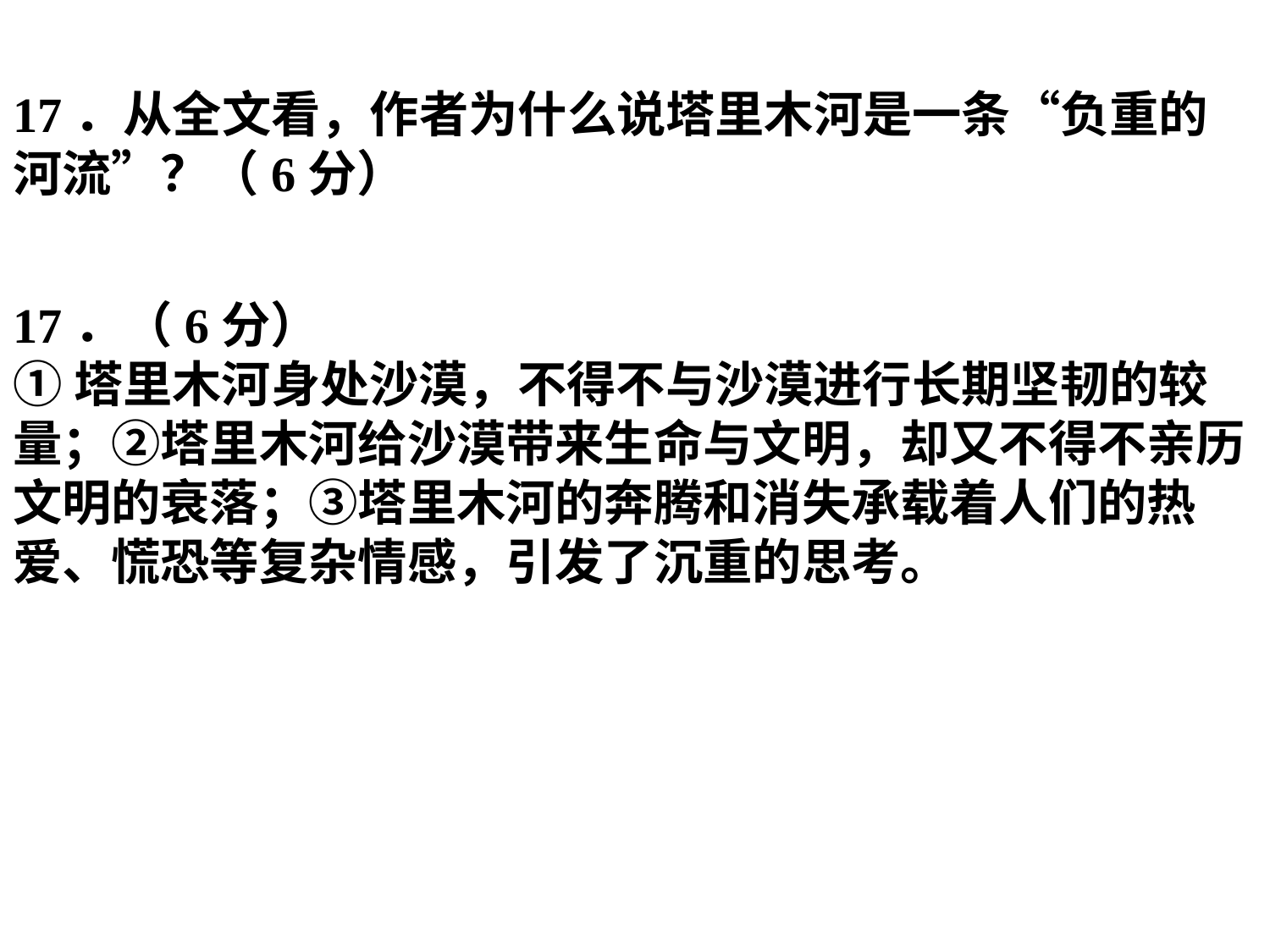

17．从全文看，作者为什么说塔里木河是一条“负重的河流”？（6分）
17．（6分）
①塔里木河身处沙漠，不得不与沙漠进行长期坚韧的较量；②塔里木河给沙漠带来生命与文明，却又不得不亲历文明的衰落；③塔里木河的奔腾和消失承载着人们的热爱、慌恐等复杂情感，引发了沉重的思考。